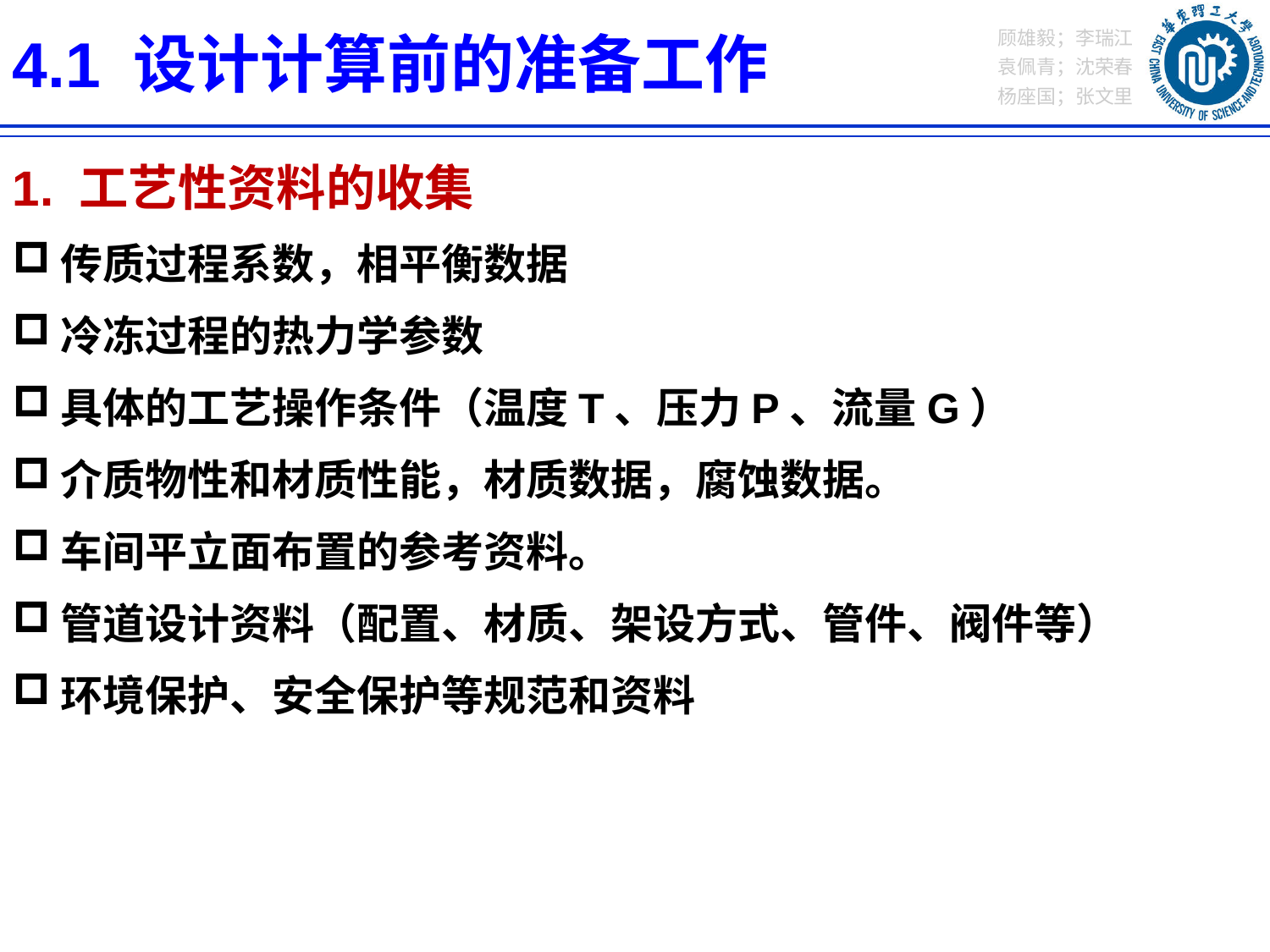

4.1 设计计算前的准备工作
1. 工艺性资料的收集
传质过程系数，相平衡数据
冷冻过程的热力学参数
具体的工艺操作条件（温度T、压力P、流量G）
介质物性和材质性能，材质数据，腐蚀数据。
车间平立面布置的参考资料。
管道设计资料（配置、材质、架设方式、管件、阀件等）
环境保护、安全保护等规范和资料